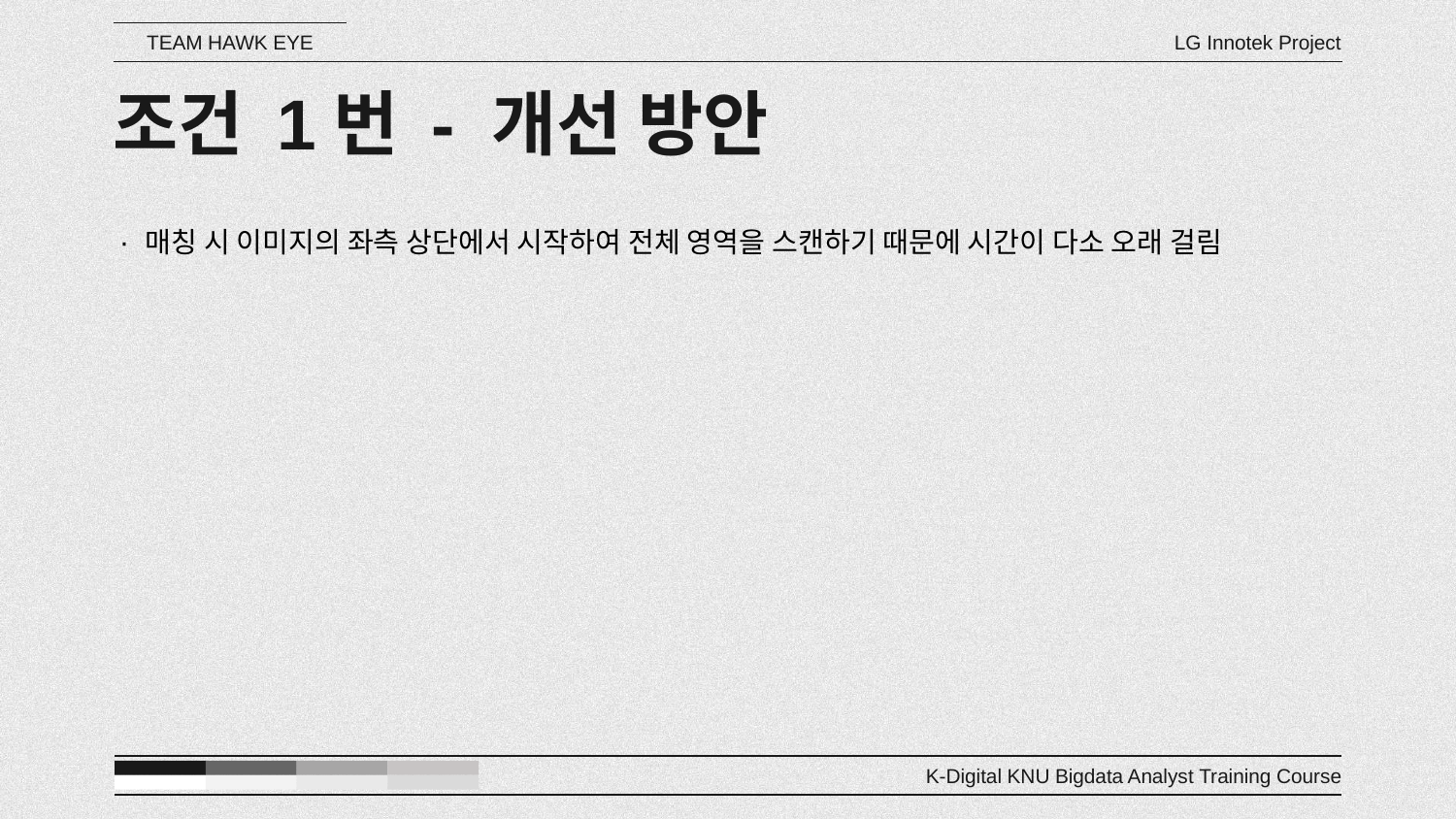

TEAM HAWK EYE
LG Innotek Project
조건 1번 - 개선 방안
· 매칭 시 이미지의 좌측 상단에서 시작하여 전체 영역을 스캔하기 때문에 시간이 다소 오래 걸림

K-Digital KNU Bigdata Analyst Training Course